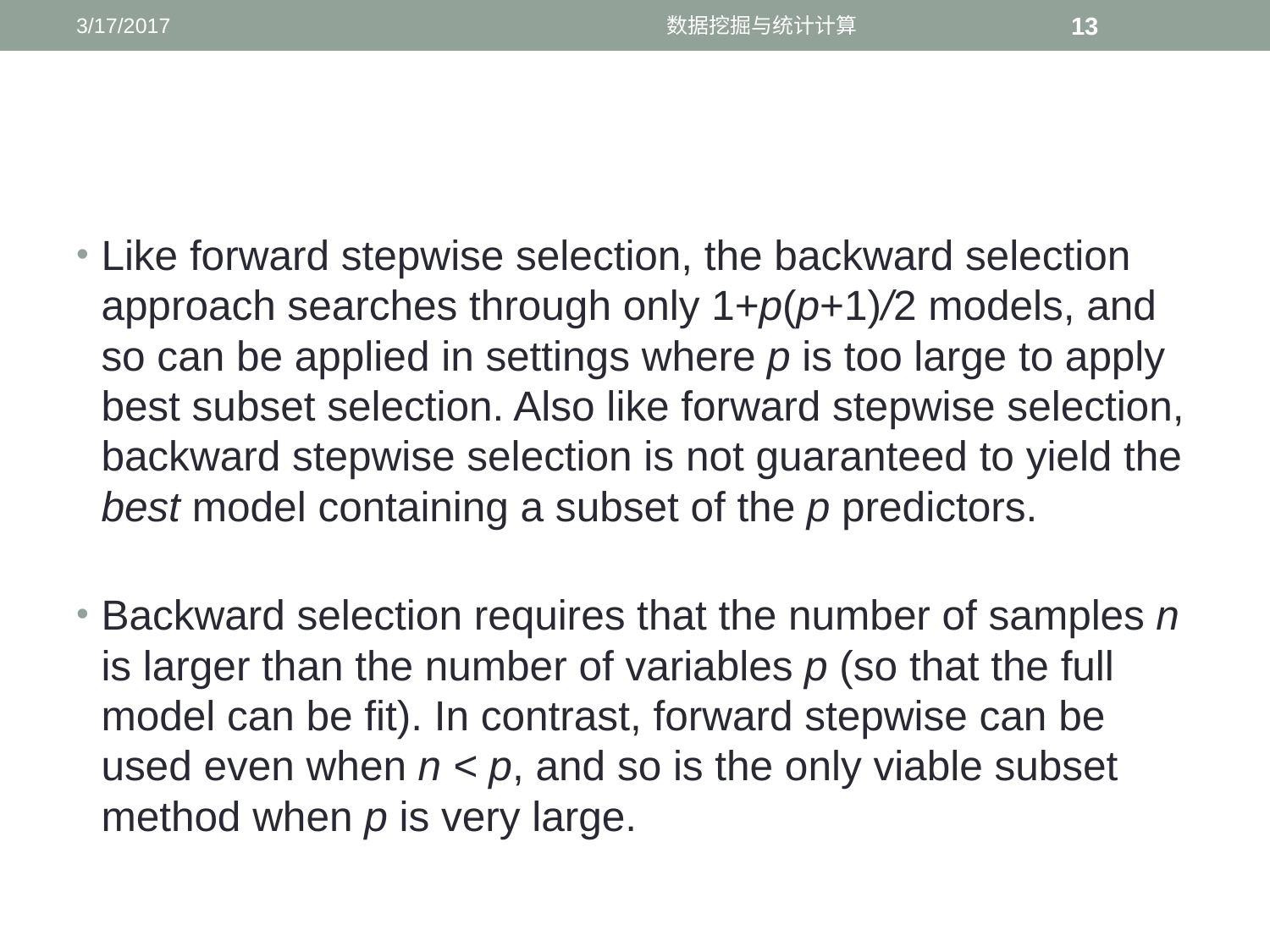

3/17/2017
数据挖掘与统计计算
13
#
Like forward stepwise selection, the backward selection approach searches through only 1+p(p+1)/2 models, and so can be applied in settings where p is too large to apply best subset selection. Also like forward stepwise selection, backward stepwise selection is not guaranteed to yield the best model containing a subset of the p predictors.
Backward selection requires that the number of samples n is larger than the number of variables p (so that the full model can be fit). In contrast, forward stepwise can be used even when n < p, and so is the only viable subset method when p is very large.